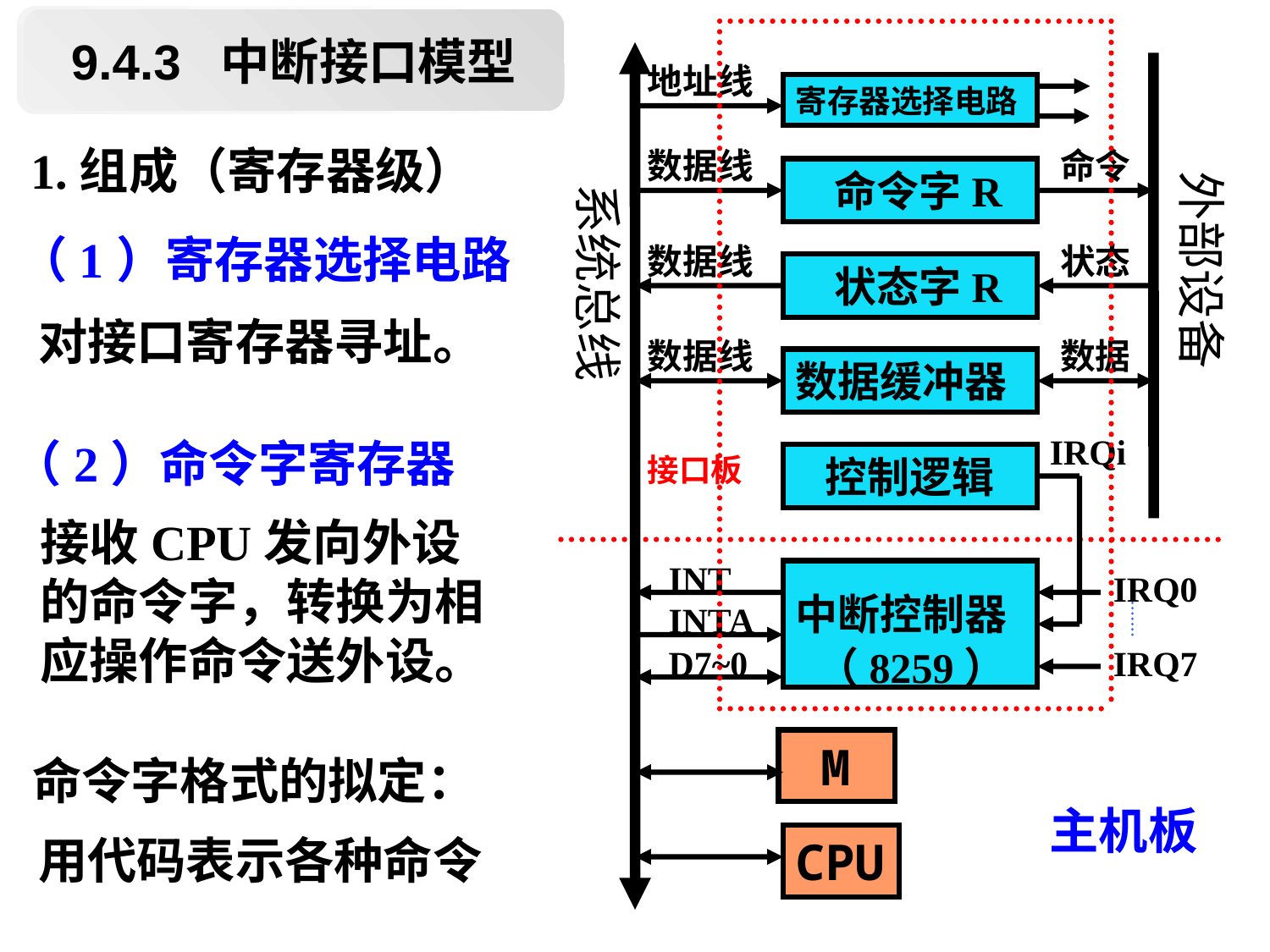

9.4.3  中断接口模型

地址线

寄存器选择电路

数据线
命令
   命令字R
外部设备
系统总线

数据线
状态
   状态字R

数据线
数据
数据缓冲器

IRQi
  控制逻辑

INT

IRQ0
中断控制器

INTA

D7~0
（8259）
IRQ7

1.组成（寄存器级）
（1）寄存器选择电路
对接口寄存器寻址。
（2）命令字寄存器
接口板
接收CPU发向外设的命令字，转换为相应操作命令送外设。

 M
命令字格式的拟定：

主机板
用代码表示各种命令
CPU